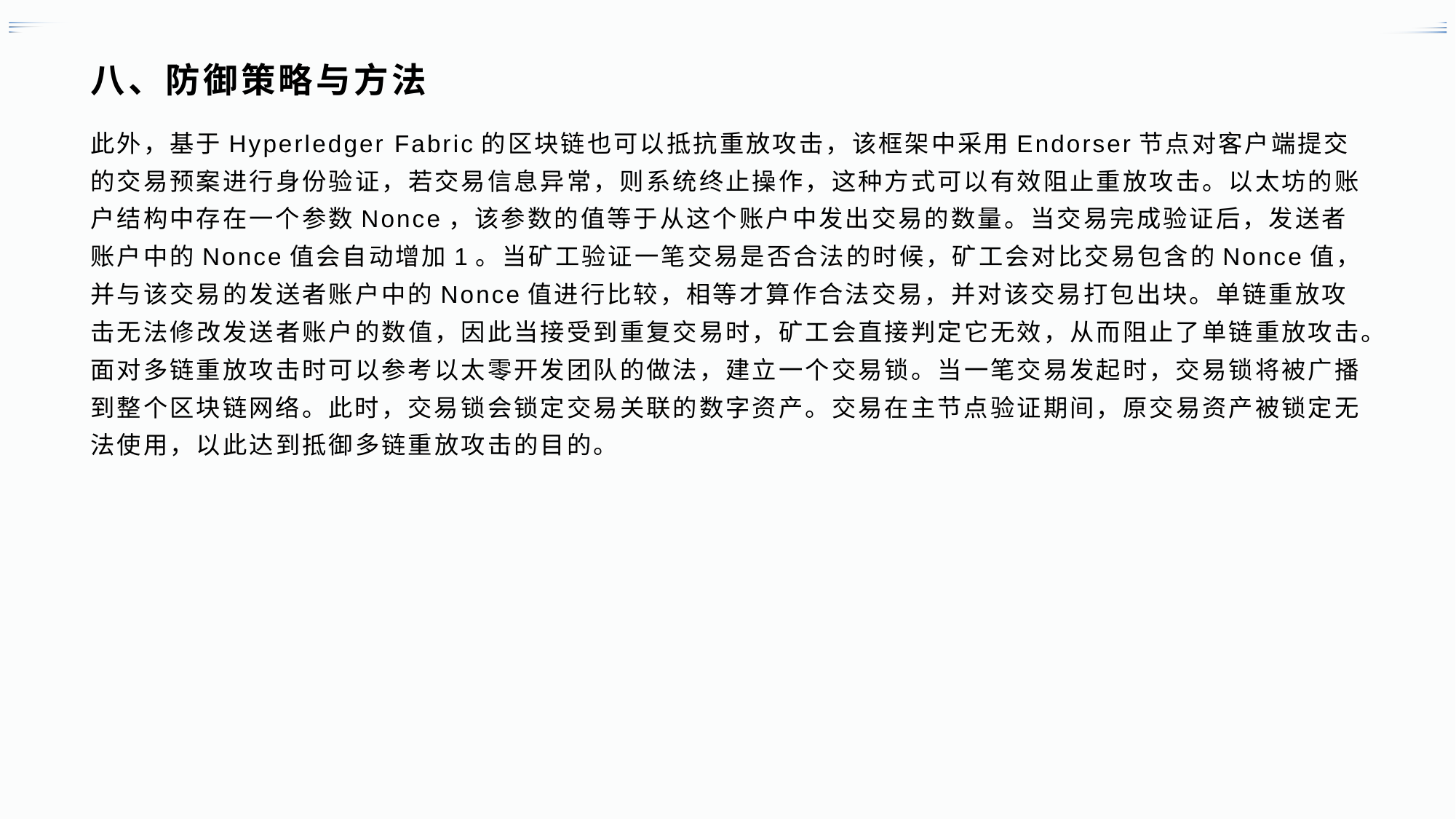

# 八、防御策略与方法
此外，基于Hyperledger Fabric的区块链也可以抵抗重放攻击，该框架中采用Endorser节点对客户端提交的交易预案进行身份验证，若交易信息异常，则系统终止操作，这种方式可以有效阻止重放攻击。以太坊的账户结构中存在一个参数Nonce，该参数的值等于从这个账户中发出交易的数量。当交易完成验证后，发送者账户中的Nonce值会自动增加1。当矿工验证一笔交易是否合法的时候，矿工会对比交易包含的Nonce值，并与该交易的发送者账户中的Nonce值进行比较，相等才算作合法交易，并对该交易打包出块。单链重放攻击无法修改发送者账户的数值，因此当接受到重复交易时，矿工会直接判定它无效，从而阻止了单链重放攻击。面对多链重放攻击时可以参考以太零开发团队的做法，建立一个交易锁。当一笔交易发起时，交易锁将被广播到整个区块链网络。此时，交易锁会锁定交易关联的数字资产。交易在主节点验证期间，原交易资产被锁定无法使用，以此达到抵御多链重放攻击的目的。